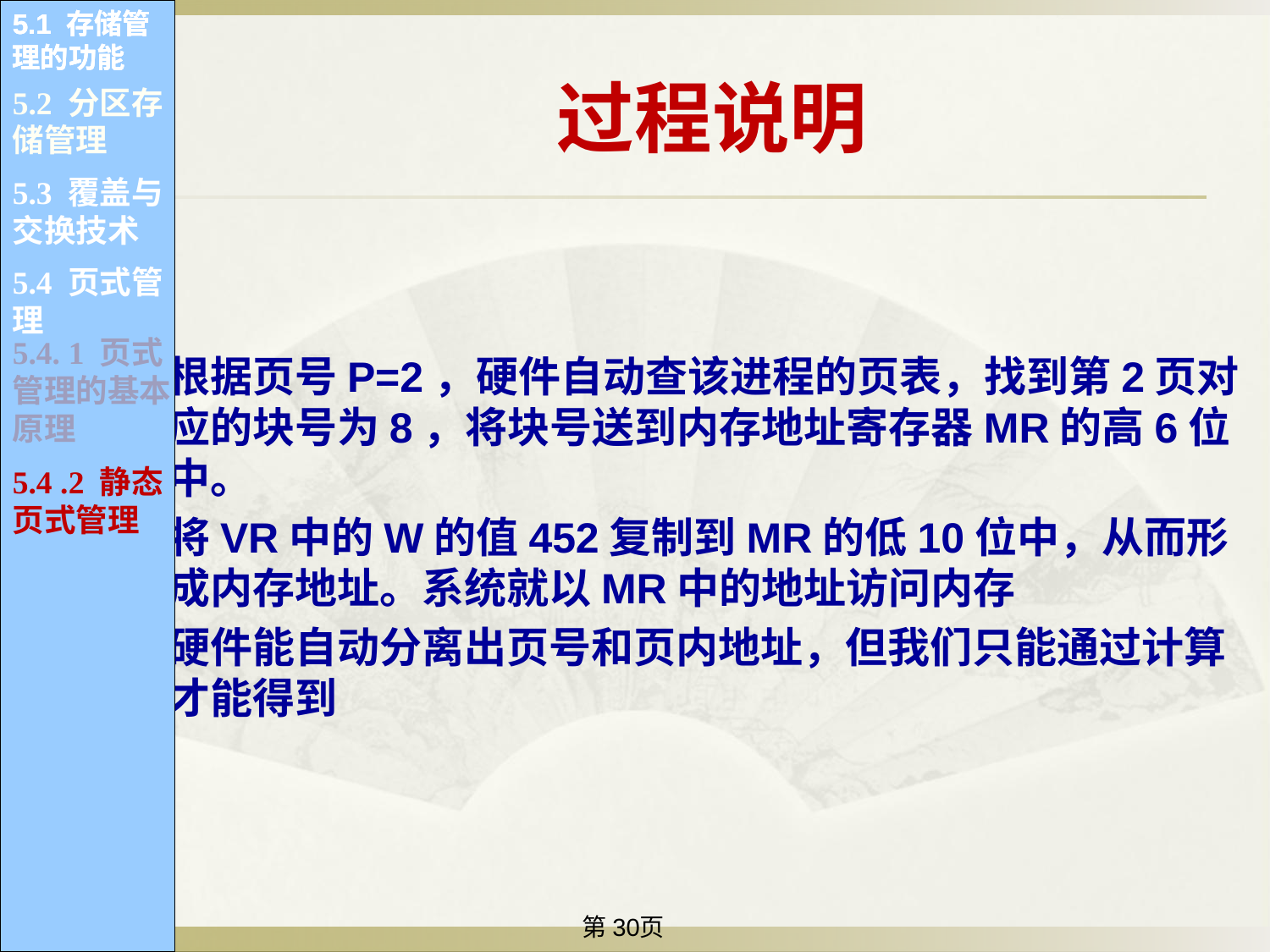

5.1 存储管理的功能

5.1 存储管理的功能
5.1 存储管理的功能
5.1 存储管理的功能

5.1 存储管理的功能

5.1 存储管理的功能
5.1 存储管理的功能
5.1 存储管理的功能

5.1 存储管理的功能

5.1 存储管理的功能
5.1 存储管理的功能
5.1 存储管理的功能
过程说明
5.2 分区存储管理
5.1.1 内存的分配和回收
5.1.2 内存空间的共享
5.1.2 内存空间的共享
5.3 覆盖与交换技术
根据页号P=2，硬件自动查该进程的页表，找到第2页对应的块号为8，将块号送到内存地址寄存器MR的高6位中。
将VR中的W的值452复制到MR的低10位中，从而形成内存地址。系统就以MR中的地址访问内存
硬件能自动分离出页号和页内地址，但我们只能通过计算才能得到

5.1.3 存储保护
5.1.3 存储保护
5.4 页式管理
5.1.4 内存空间的扩充
5.4. 1 页式管理的基本原理
5.4 .2 静态页式管理